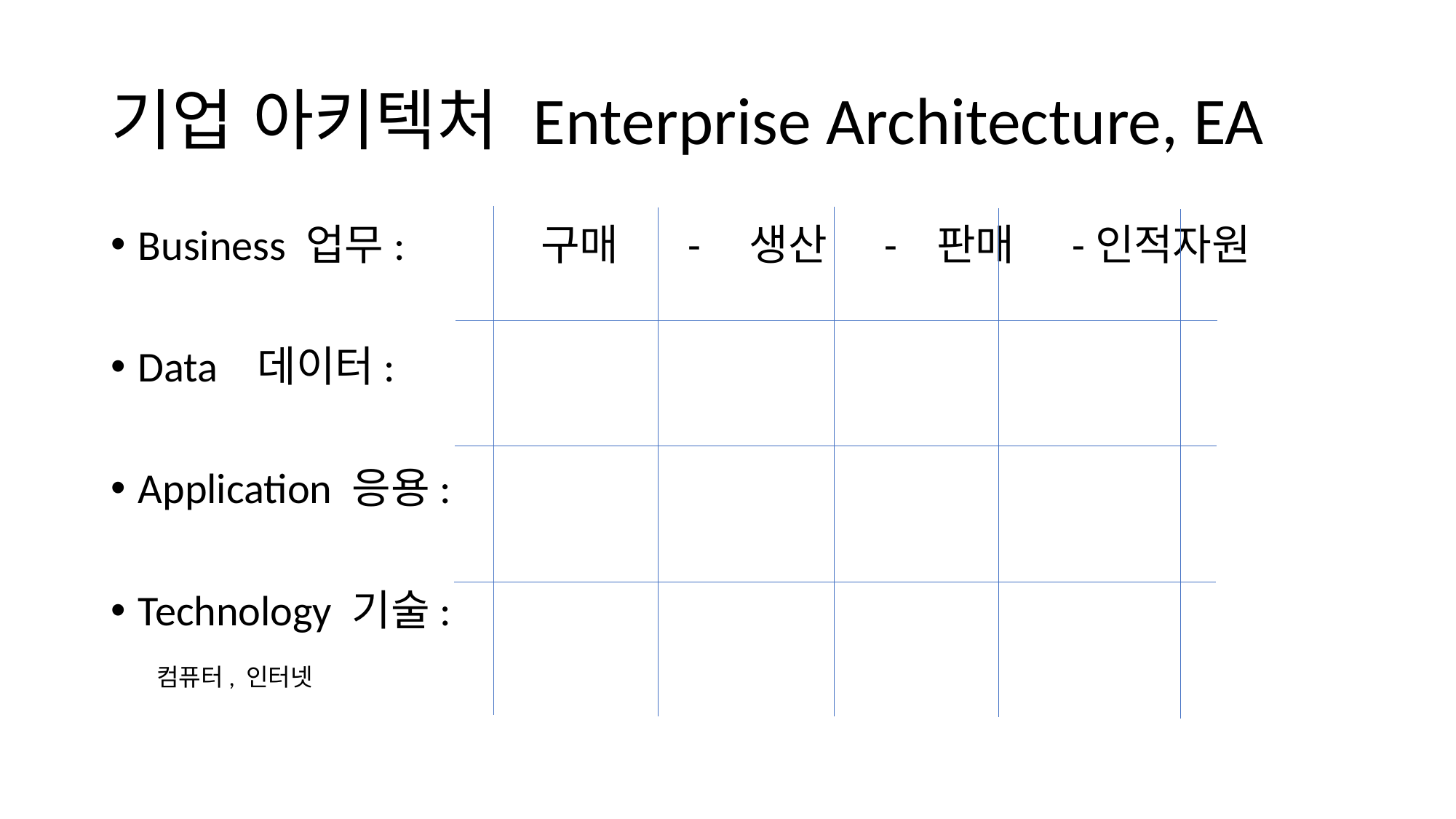

# 기업 아키텍처 Enterprise Architecture, EA
Business 업무:             구매     -    생산    -   판매    -인적자원

Data   데이터:

Application 응용:

Technology 기술:
   컴퓨터, 인터넷